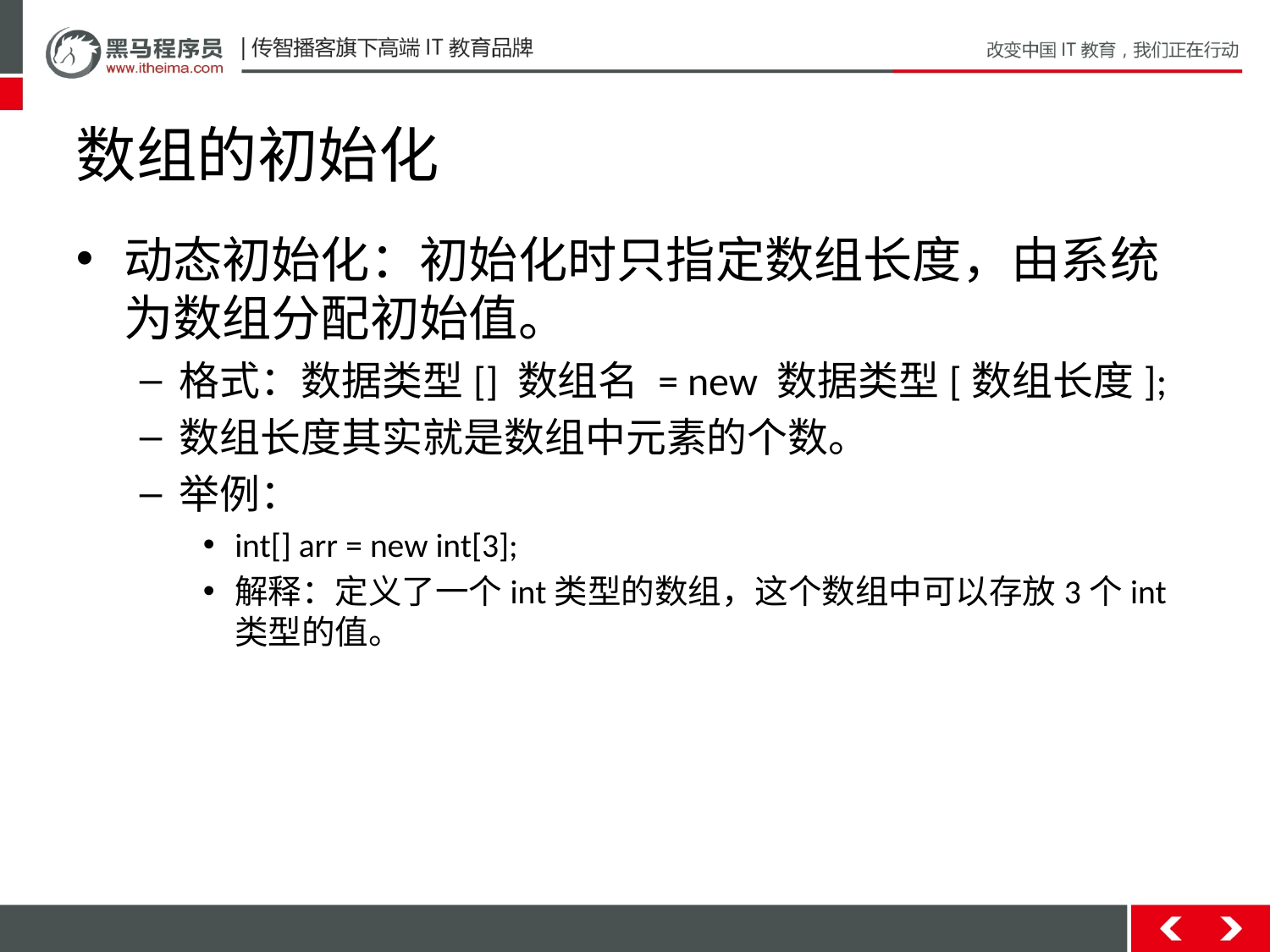

# 数组的初始化
动态初始化：初始化时只指定数组长度，由系统为数组分配初始值。
格式：数据类型[] 数组名 = new 数据类型[数组长度];
数组长度其实就是数组中元素的个数。
举例：
int[] arr = new int[3];
解释：定义了一个int类型的数组，这个数组中可以存放3个int类型的值。